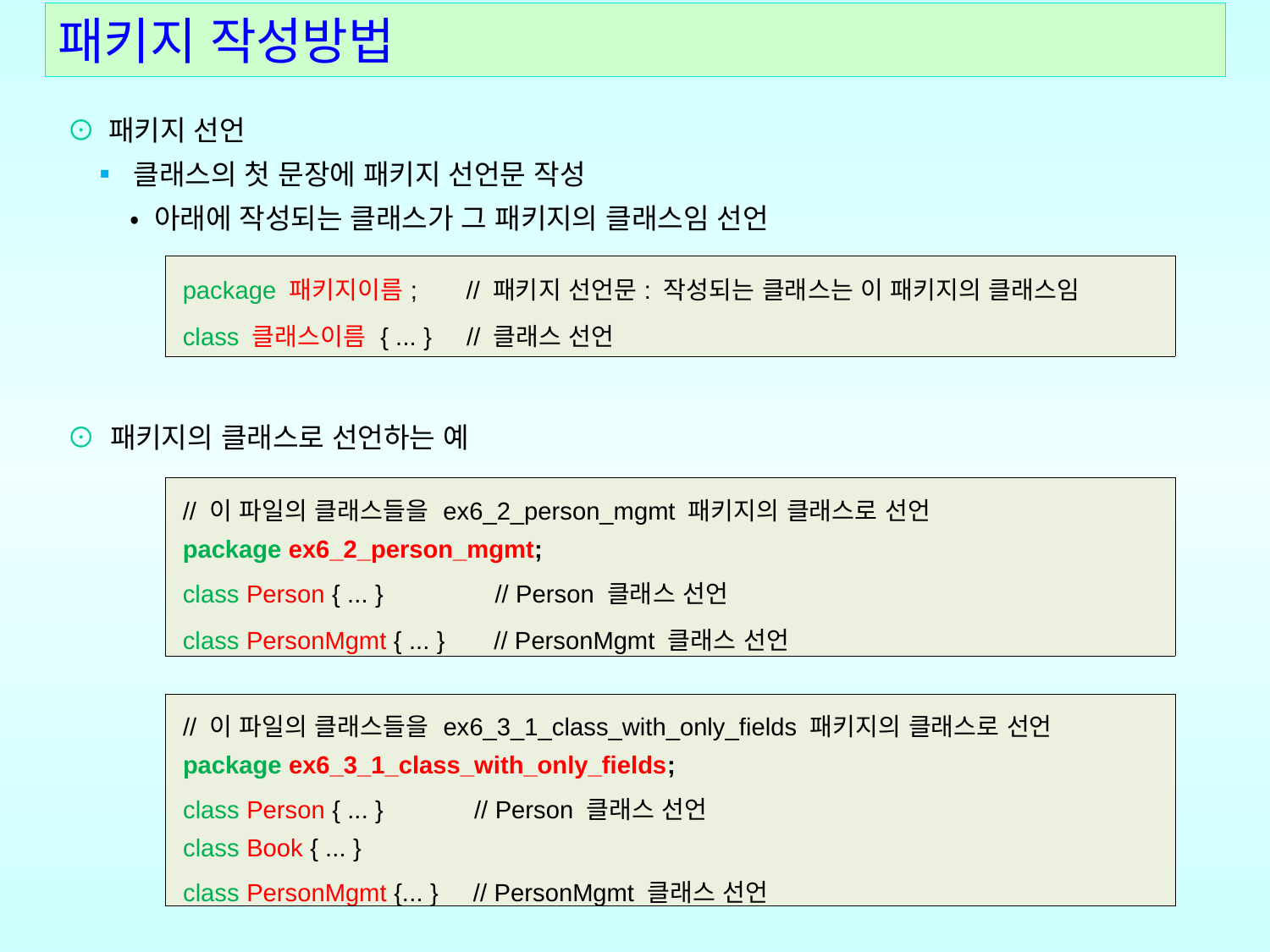

# 패키지 작성방법
⊙ 패키지 선언
   ▪ 클래스의 첫 문장에 패키지 선언문 작성
        • 아래에 작성되는 클래스가 그 패키지의 클래스임 선언

⊙ 패키지의 클래스로 선언하는 예

| package 패키지이름; // 패키지 선언문: 작성되는 클래스는 이 패키지의 클래스임 class 클래스이름 { ... } // 클래스 선언 |
| --- |
| // 이 파일의 클래스들을 ex6\_2\_person\_mgmt 패키지의 클래스로 선언 package ex6\_2\_person\_mgmt; class Person { ... } // Person 클래스 선언 class PersonMgmt { ... } // PersonMgmt 클래스 선언 |
| --- |
| // 이 파일의 클래스들을 ex6\_3\_1\_class\_with\_only\_fields 패키지의 클래스로 선언 package ex6\_3\_1\_class\_with\_only\_fields; class Person { ... } // Person 클래스 선언 class Book { ... } class PersonMgmt {... } // PersonMgmt 클래스 선언 |
| --- |